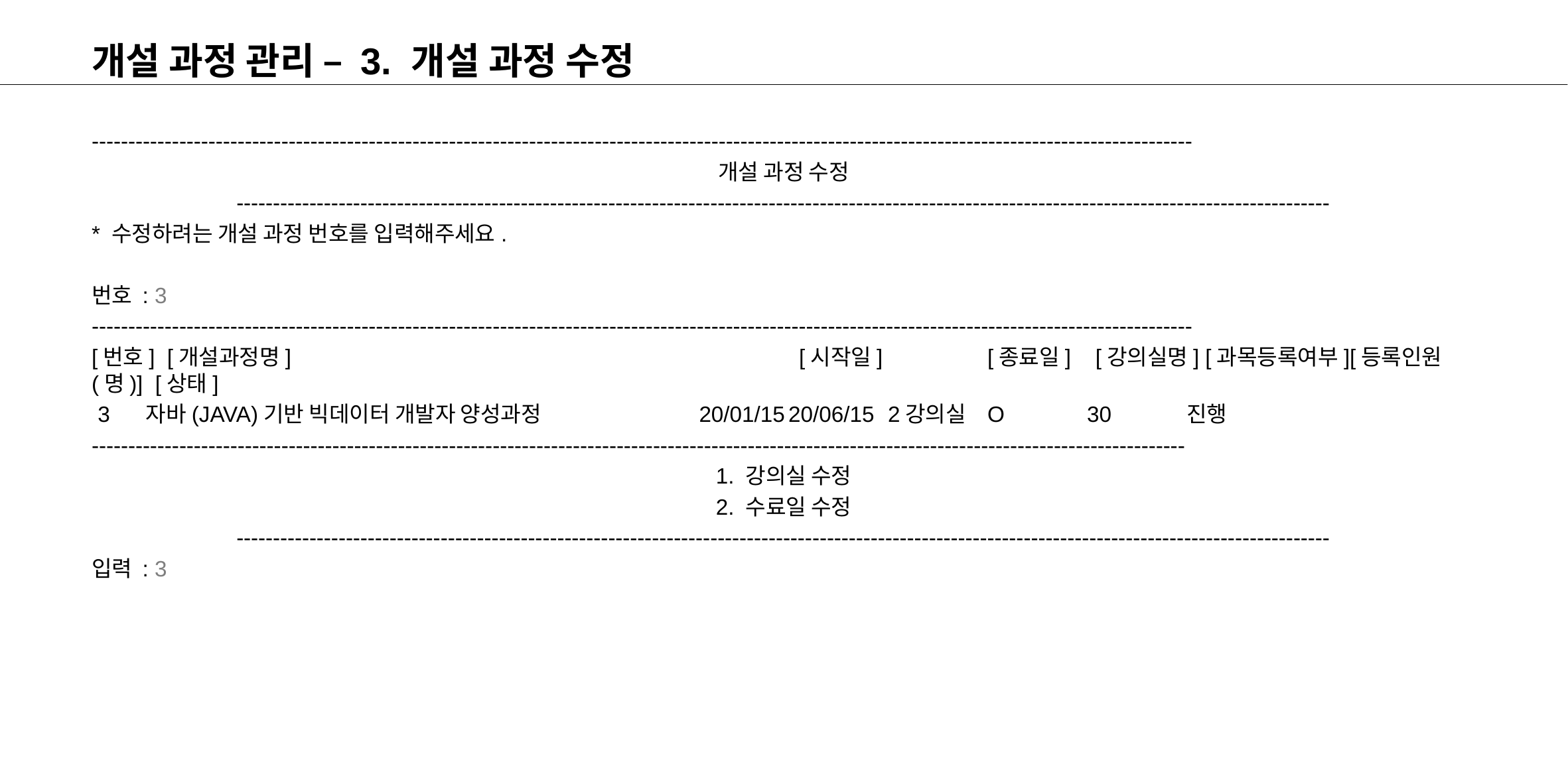

# 개설 과정 관리 – 3. 개설 과정 수정
-------------------------------------------------------------------------------------------------------------------------------------------------------
개설 과정 수정
------------------------------------------------------------------------------------------------------------------------------------------------------
* 수정하려는 개설 과정 번호를 입력해주세요.

번호 : 3
-------------------------------------------------------------------------------------------------------------------------------------------------------
[번호]  [개설과정명]    	                 		                  [시작일]    	[종료일]    [강의실명] [과목등록여부][등록인원(명)]  [상태]
 3     자바(JAVA)기반 빅데이터 개발자 양성과정		 20/01/15	20/06/15 	2강의실	O	30	진행
------------------------------------------------------------------------------------------------------------------------------------------------------
1. 강의실 수정
2. 수료일 수정
------------------------------------------------------------------------------------------------------------------------------------------------------
입력 : 3